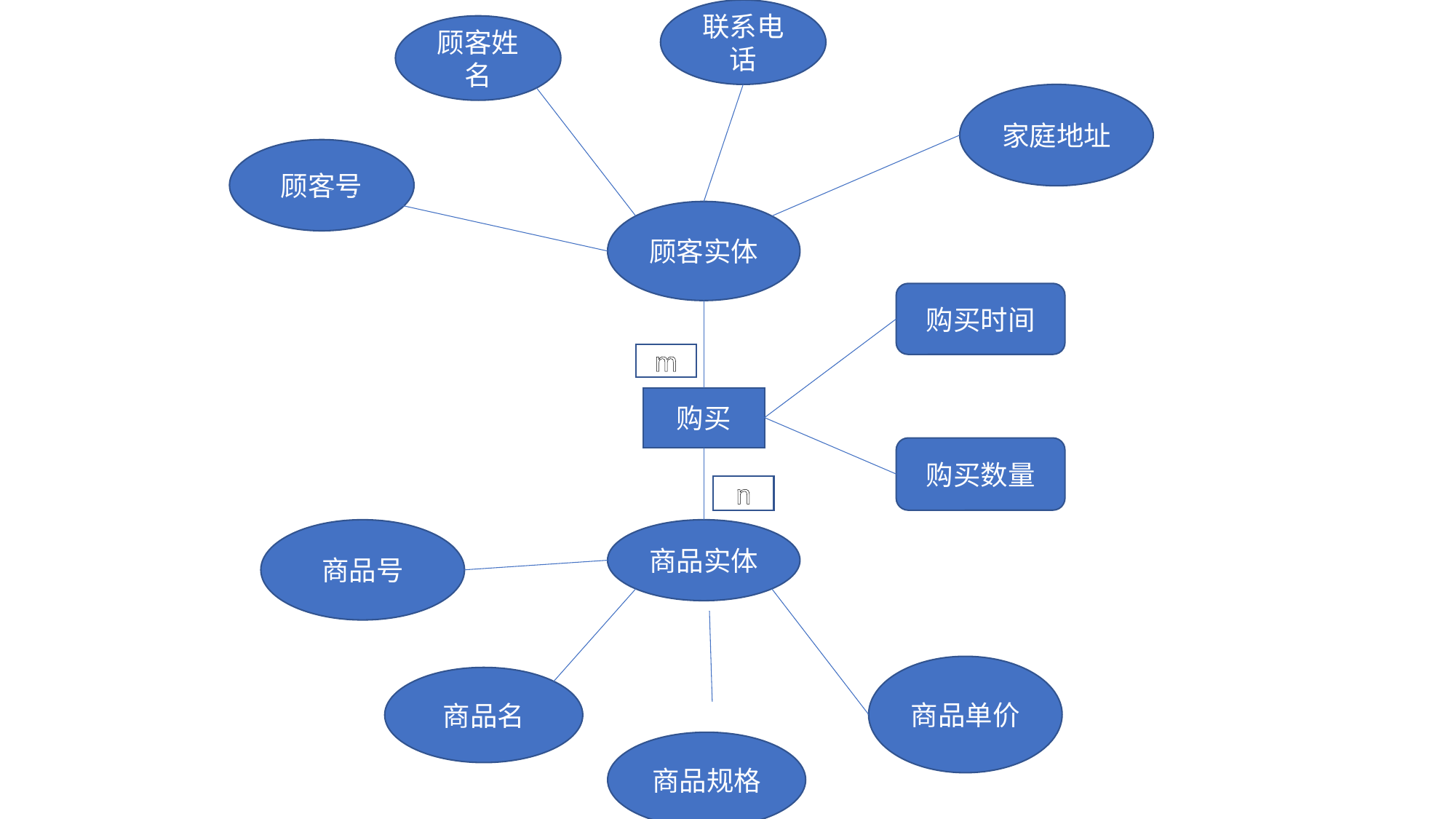

联系电话
顾客姓名
家庭地址
顾客号
顾客实体
购买时间
m
购买
购买数量
n
商品号
商品实体
商品单价
商品名
商品规格